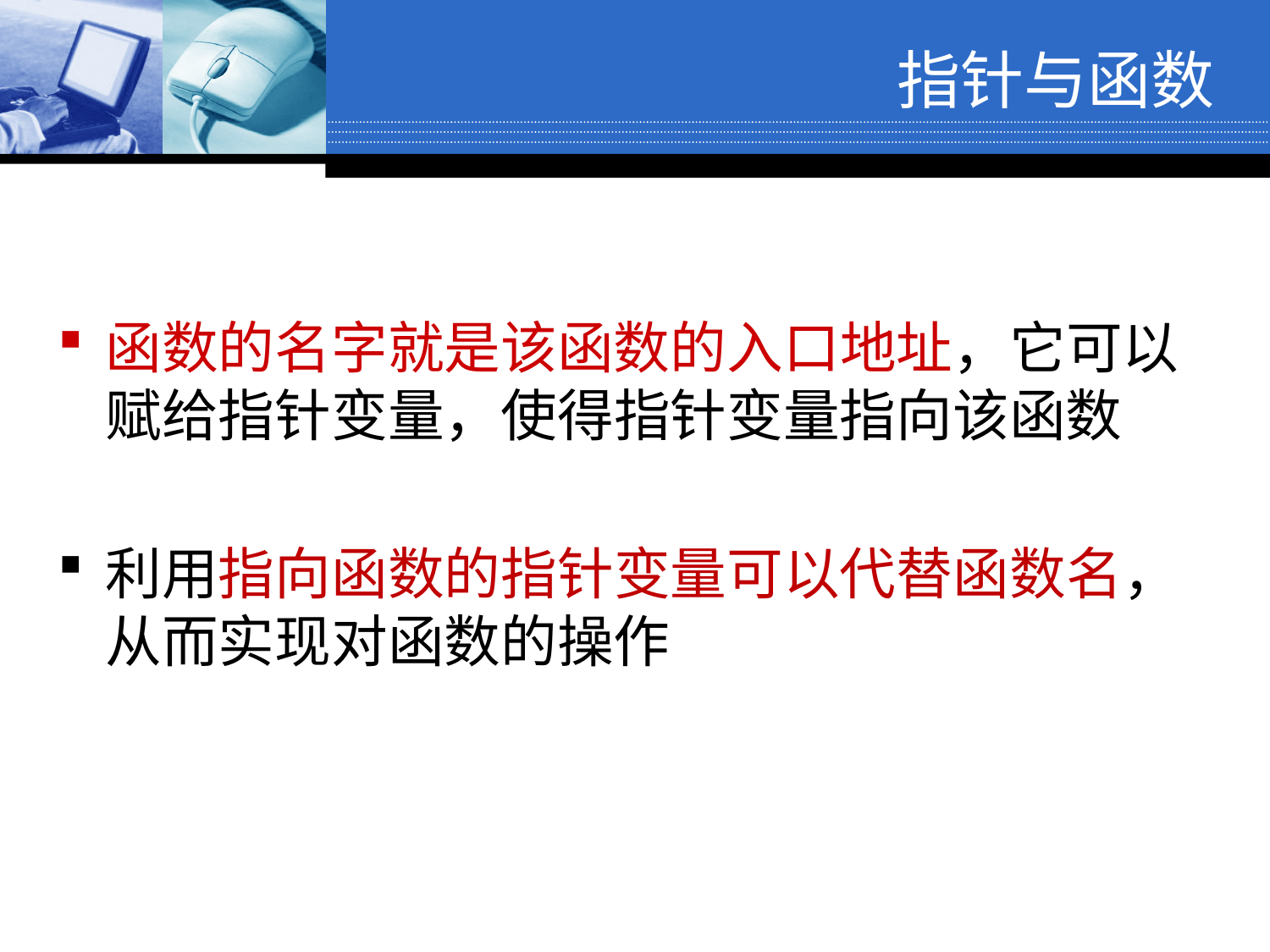

# 指针与函数
函数的名字就是该函数的入口地址，它可以赋给指针变量，使得指针变量指向该函数

利用指向函数的指针变量可以代替函数名，从而实现对函数的操作